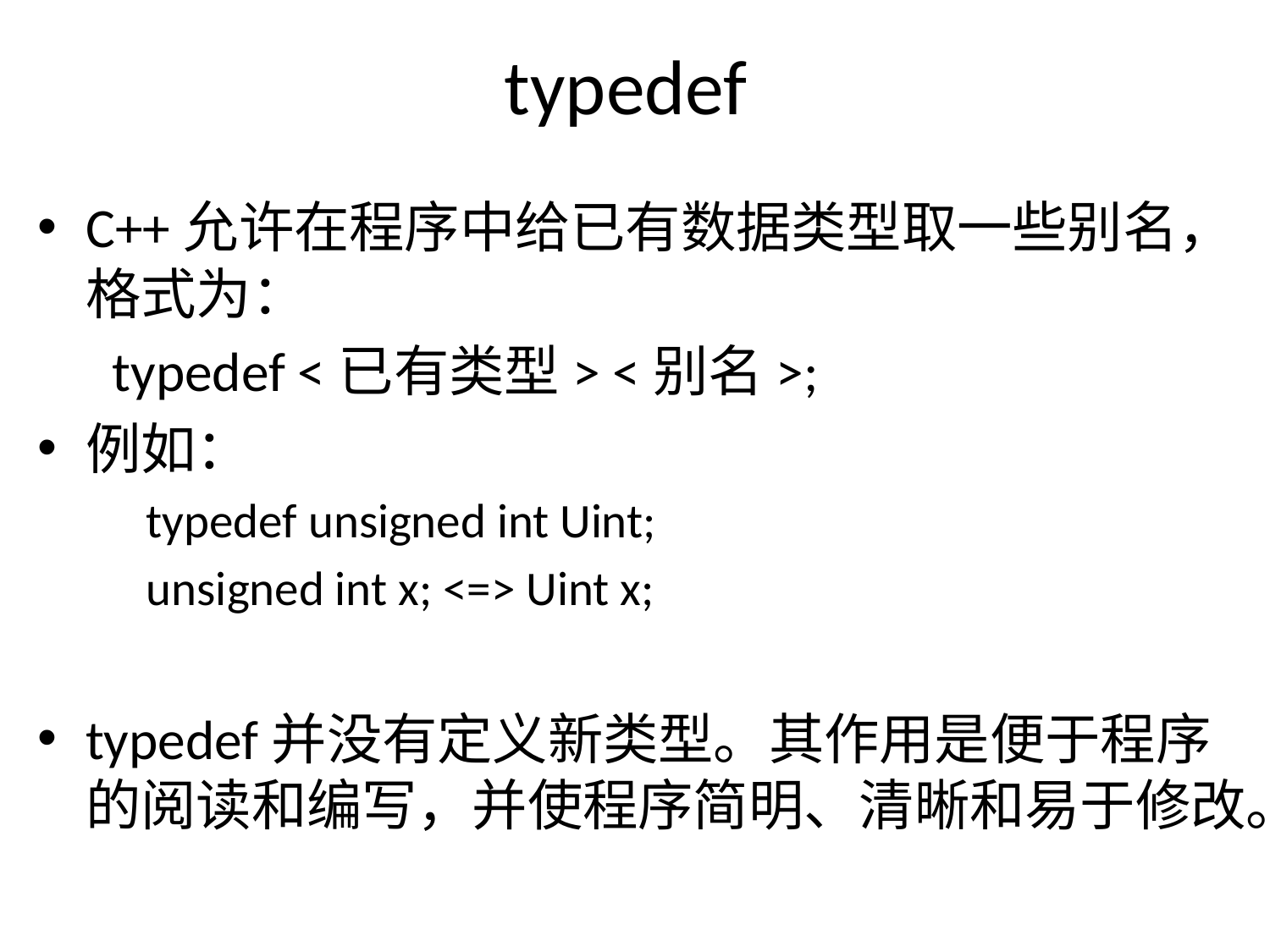

# typedef
C++允许在程序中给已有数据类型取一些别名，格式为：
      typedef <已有类型> <别名>;
例如：
typedef unsigned int Uint;
unsigned int x; <=> Uint x;

typedef并没有定义新类型。其作用是便于程序的阅读和编写，并使程序简明、清晰和易于修改。